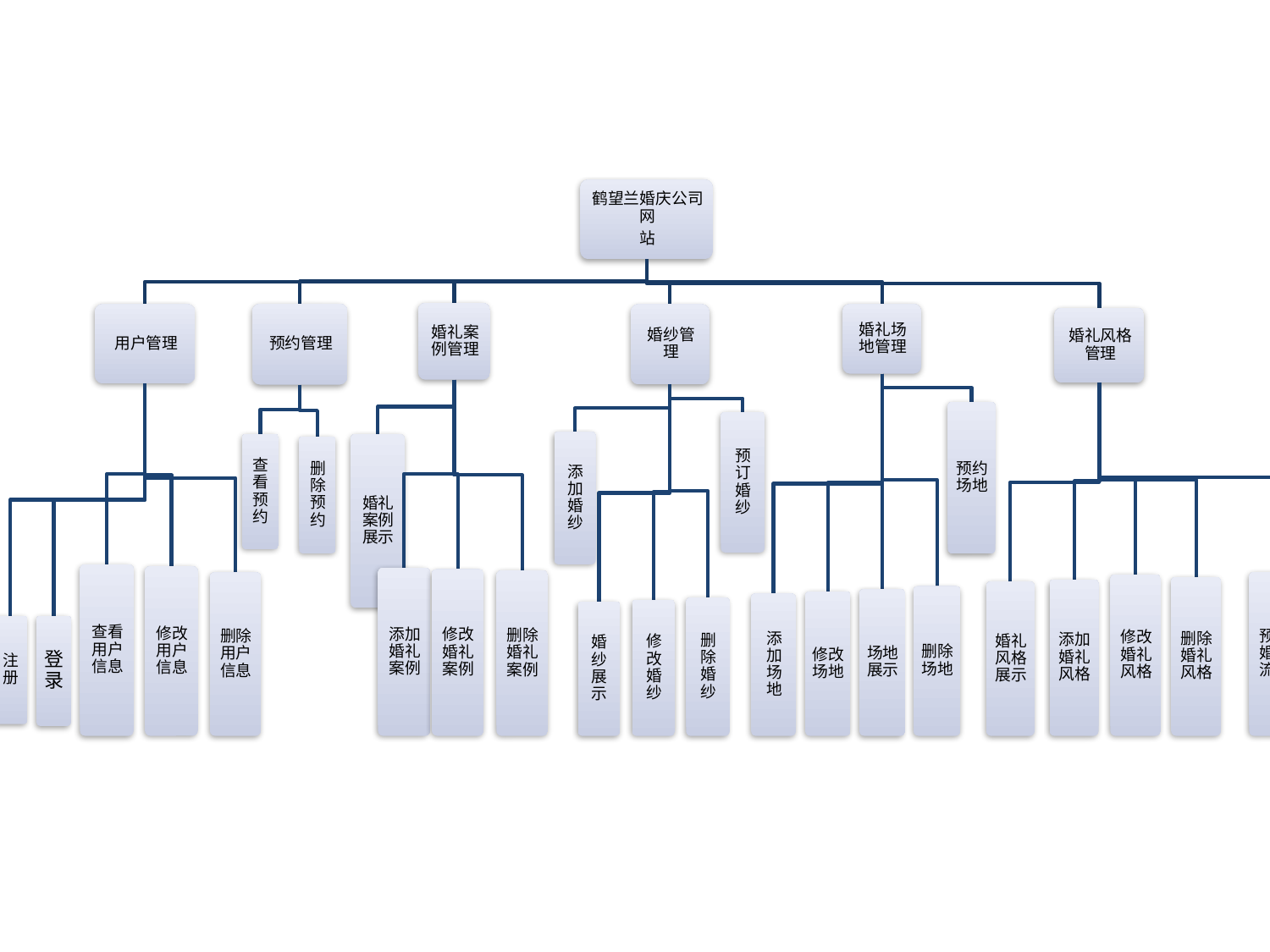

鹤望兰婚庆公司网
站
用户管理
注册
登录
查看用户信息
修改用户信息
删除用户信息
预约管理
查看预约
删除预约
婚礼案例管理
婚礼案例展示
添加婚礼案例
修改婚礼案例
删除婚礼案例
婚纱管理
添加婚纱
婚纱展示
修改婚纱
删除婚纱
预订婚纱
婚礼场地管理
添加场地
修改场地
场地展示
删除场地
预约场地
婚礼风格管理
婚礼风格展示
添加婚礼风格
修改婚礼风格
删除婚礼风格
预约婚庆流程